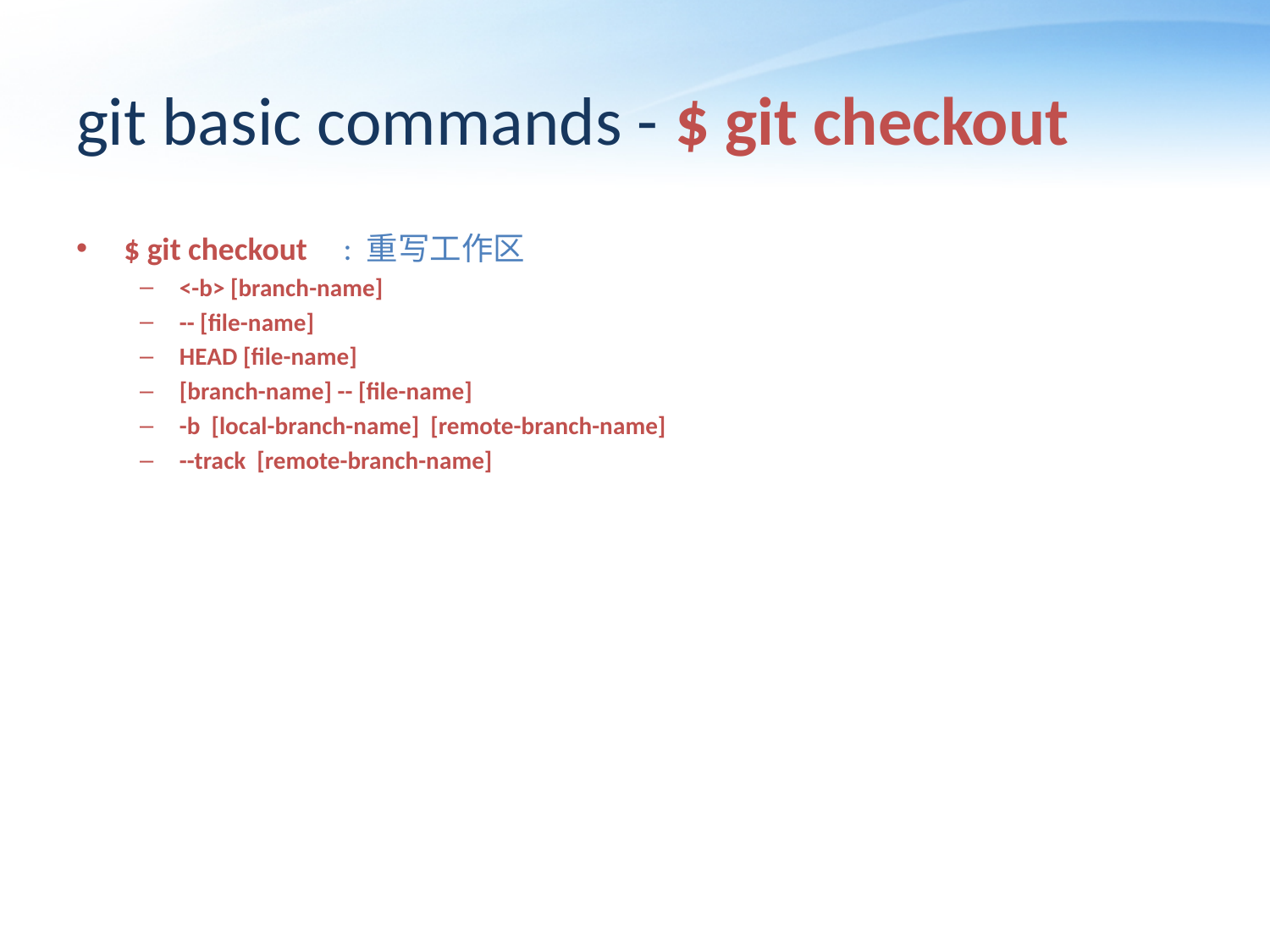

# git basic commands - $ git checkout
$ git checkout     : 重写工作区
<-b> [branch-name]
-- [file-name]
HEAD [file-name]
[branch-name] -- [file-name]
-b  [local-branch-name]  [remote-branch-name]
--track  [remote-branch-name]